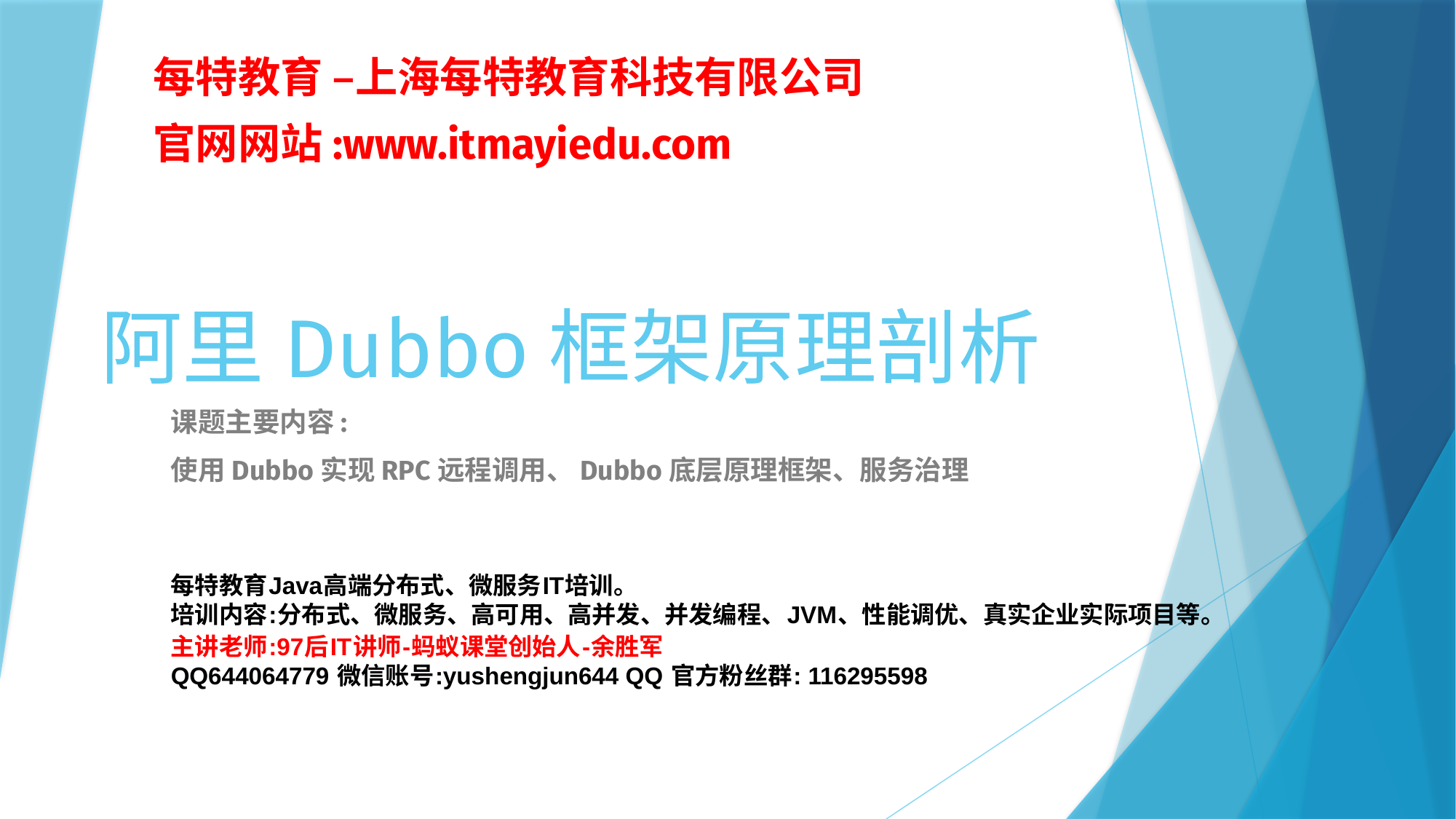

每特教育 –上海每特教育科技有限公司
官网网站:www.itmayiedu.com

# 阿里Dubbo框架原理剖析
课题主要内容:
使用Dubbo实现RPC远程调用、Dubbo底层原理框架、服务治理
每特教育Java高端分布式、微服务IT培训。
培训内容:分布式、微服务、高可用、高并发、并发编程、JVM、性能调优、真实企业实际项目等。
主讲老师:97后IT讲师-蚂蚁课堂创始人-余胜军
QQ644064779 微信账号:yushengjun644 QQ 官方粉丝群: 116295598